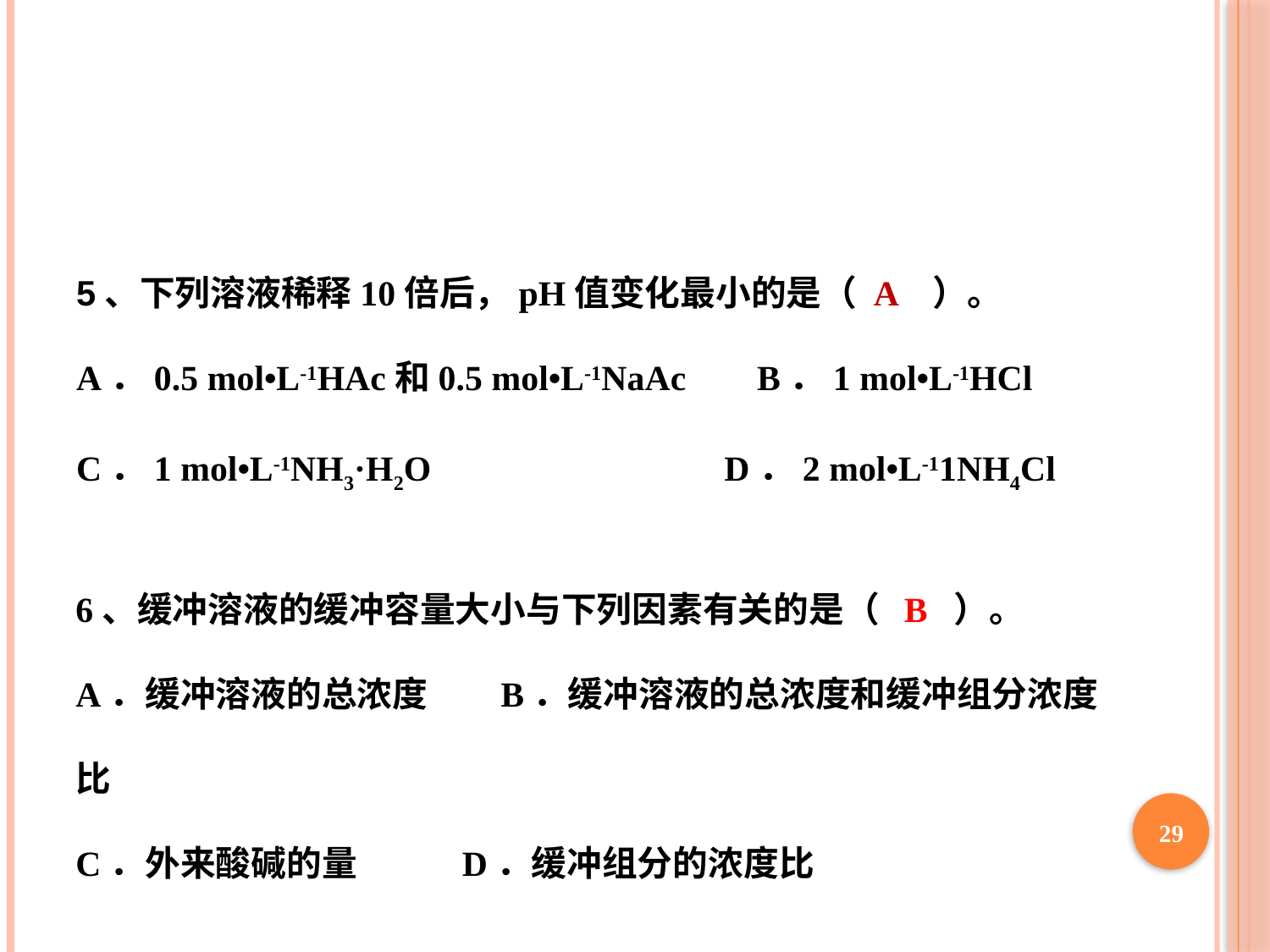

#
5、下列溶液稀释10倍后，pH值变化最小的是（ A   ）。
A．0.5 mol•L-1HAc和0.5 mol•L-1NaAc        B．1 mol•L-1HCl
C．1 mol•L-1NH3·H2O                                 D．2 mol•L-11NH4Cl
6、缓冲溶液的缓冲容量大小与下列因素有关的是（  B  ）。
A．缓冲溶液的总浓度        B．缓冲溶液的总浓度和缓冲组分浓度比
C．外来酸碱的量            D．缓冲组分的浓度比
29